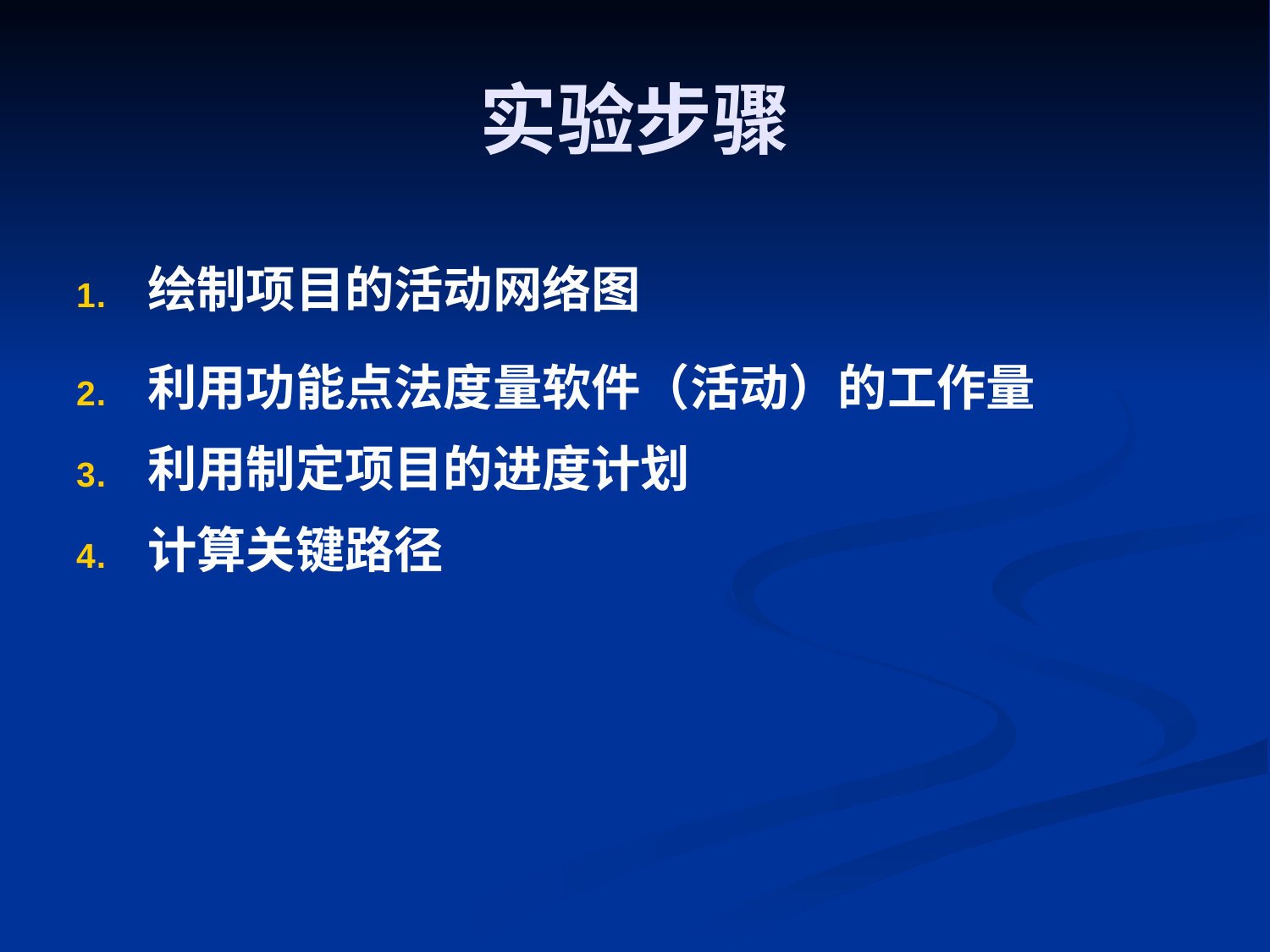

# 实验步骤
绘制项目的活动网络图
利用功能点法度量软件（活动）的工作量
利用制定项目的进度计划
计算关键路径